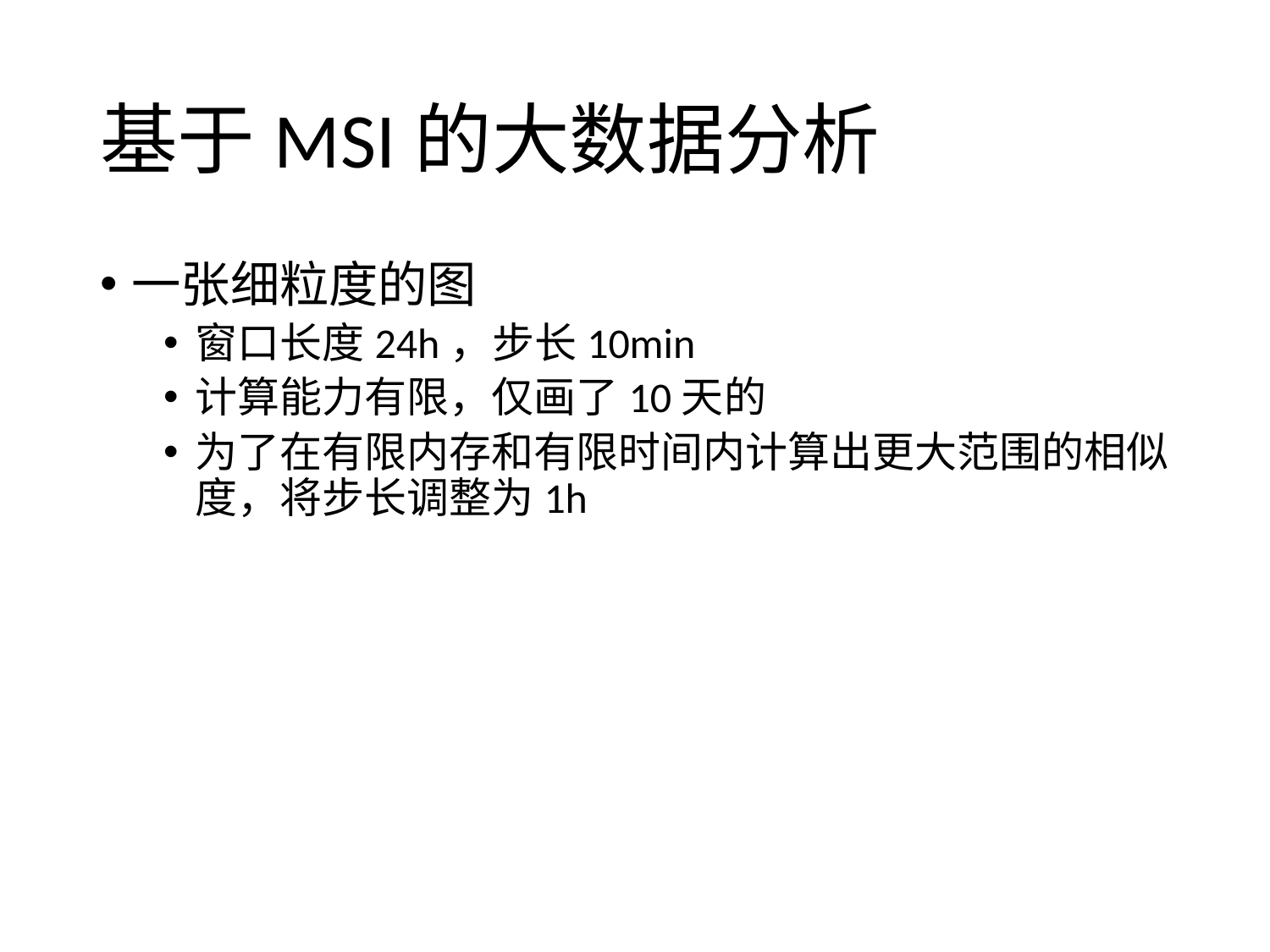

# 基于MSI的大数据分析
一张细粒度的图
窗口长度24h，步长10min
计算能力有限，仅画了10天的
为了在有限内存和有限时间内计算出更大范围的相似度，将步长调整为1h